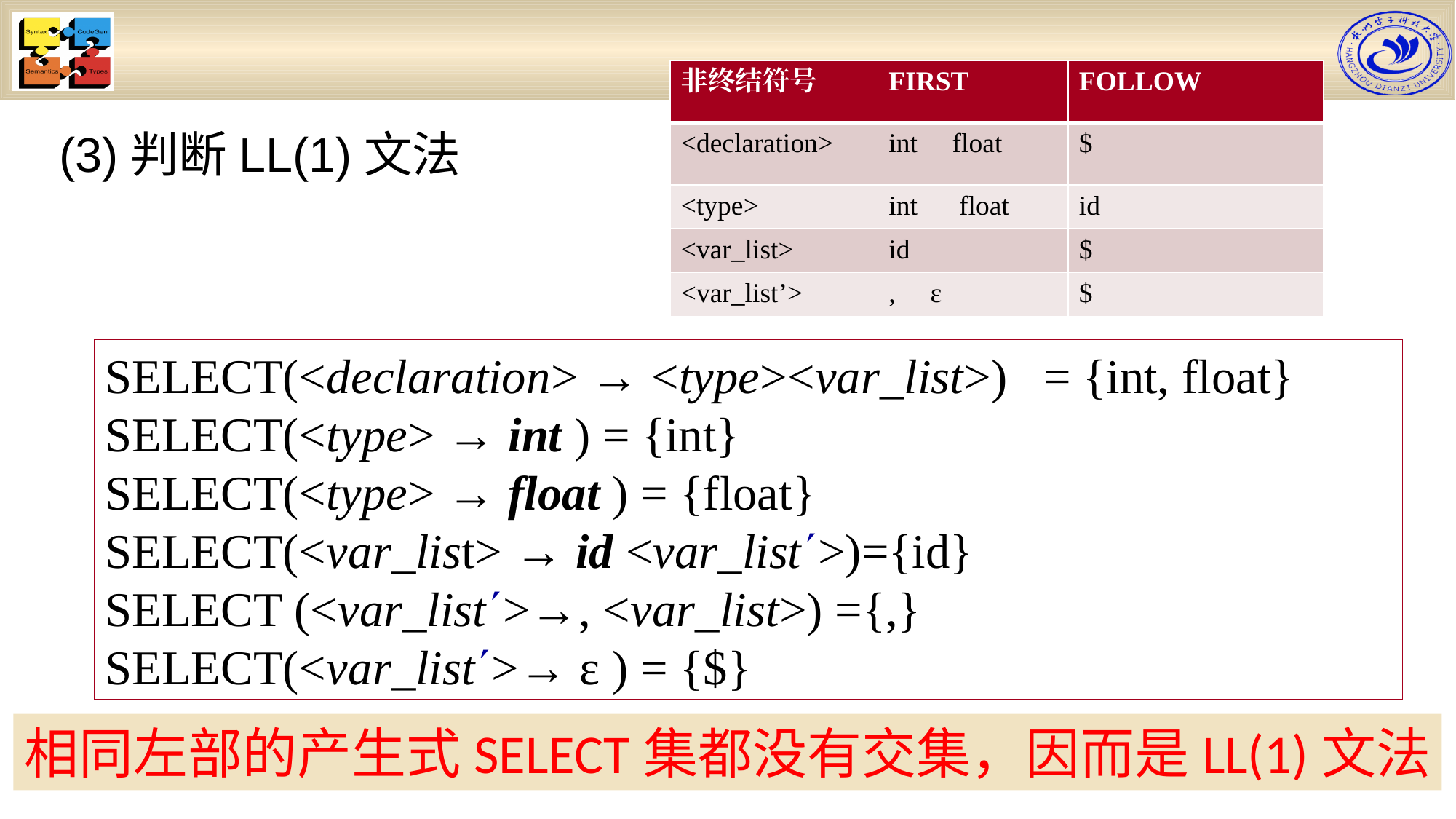

| 非终结符号 | FIRST | FOLLOW |
| --- | --- | --- |
| <declaration> | int float | $ |
| <type> | int float | id |
| <var\_list> | id | $ |
| <var\_list’> | , ε | $ |
(3)判断LL(1)文法

SELECT(<declaration> → <type><var_list>)   = {int, float}
SELECT(<type> → int ) = {int}
SELECT(<type> → float ) = {float}
SELECT(<var_list> → id <var_list′>)={id}
SELECT (<var_list′>→, <var_list>) ={,}
SELECT(<var_list′>→ ε ) = {$}
相同左部的产生式SELECT集都没有交集，因而是LL(1)文法